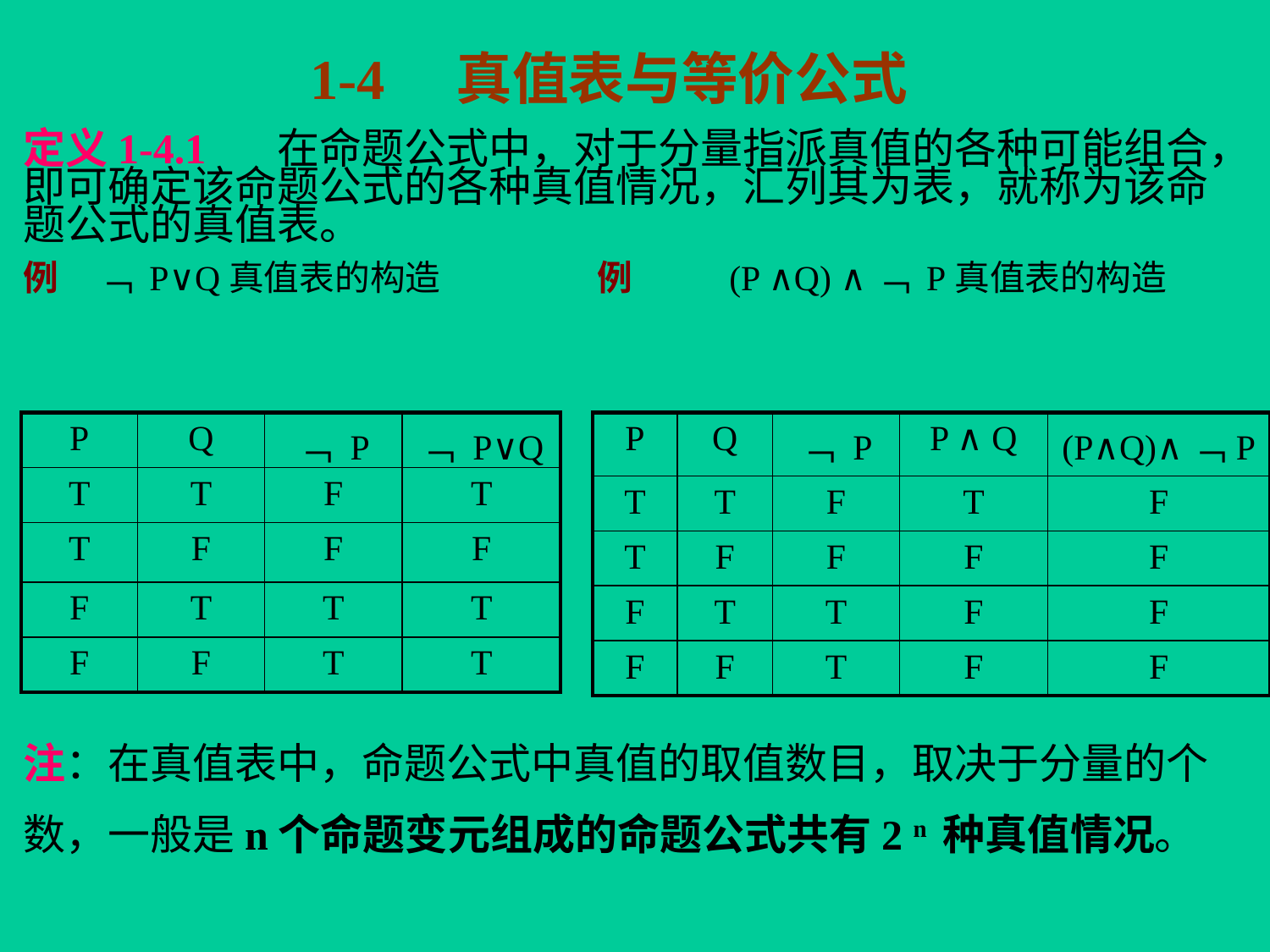

1-4    真值表与等价公式
定义1-4.1	在命题公式中，对于分量指派真值的各种可能组合，即可确定该命题公式的各种真值情况，汇列其为表，就称为该命题公式的真值表。
例     ﹁ P∨Q真值表的构造                    例	        (P ∧Q) ∧﹁ P真值表的构造
| P | Q | ﹁ P | ﹁ P∨Q |
| --- | --- | --- | --- |
| T | T | F | T |
| T | F | F | F |
| F | T | T | T |
| F | F | T | T |
| P | Q | ﹁ P | P ∧ Q | (P∧Q)∧﹁P |
| --- | --- | --- | --- | --- |
| T | T | F | T | F |
| T | F | F | F | F |
| F | T | T | F | F |
| F | F | T | F | F |
注：在真值表中，命题公式中真值的取值数目，取决于分量的个
数，一般是n个命题变元组成的命题公式共有2 n 种真值情况。